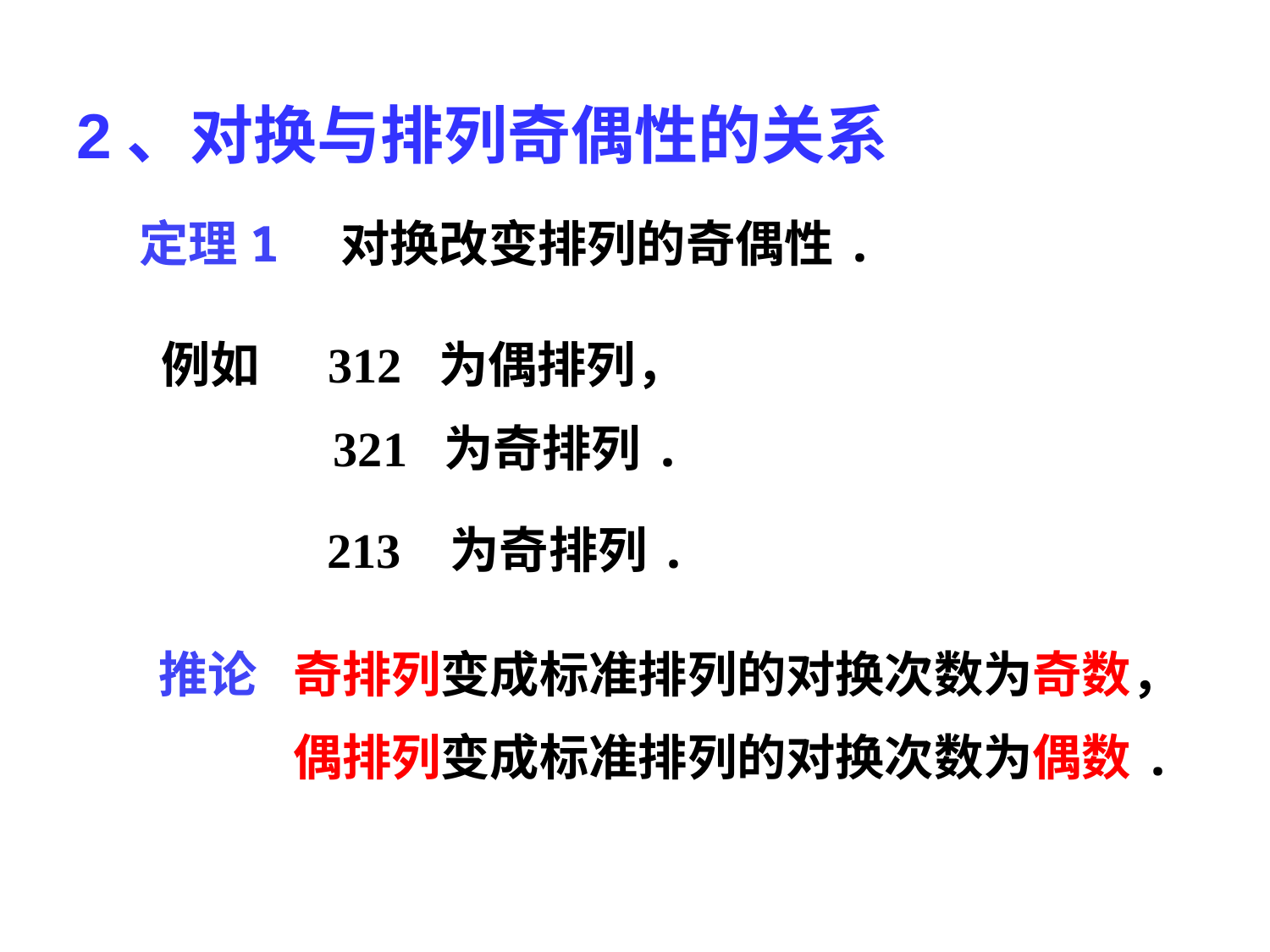

2、对换与排列奇偶性的关系
定理1　对换改变排列的奇偶性.
例如     312  为偶排列，
              321  为奇排列.

   213   为奇排列.
推论
奇排列变成标准排列的对换次数为奇数，
偶排列变成标准排列的对换次数为偶数.